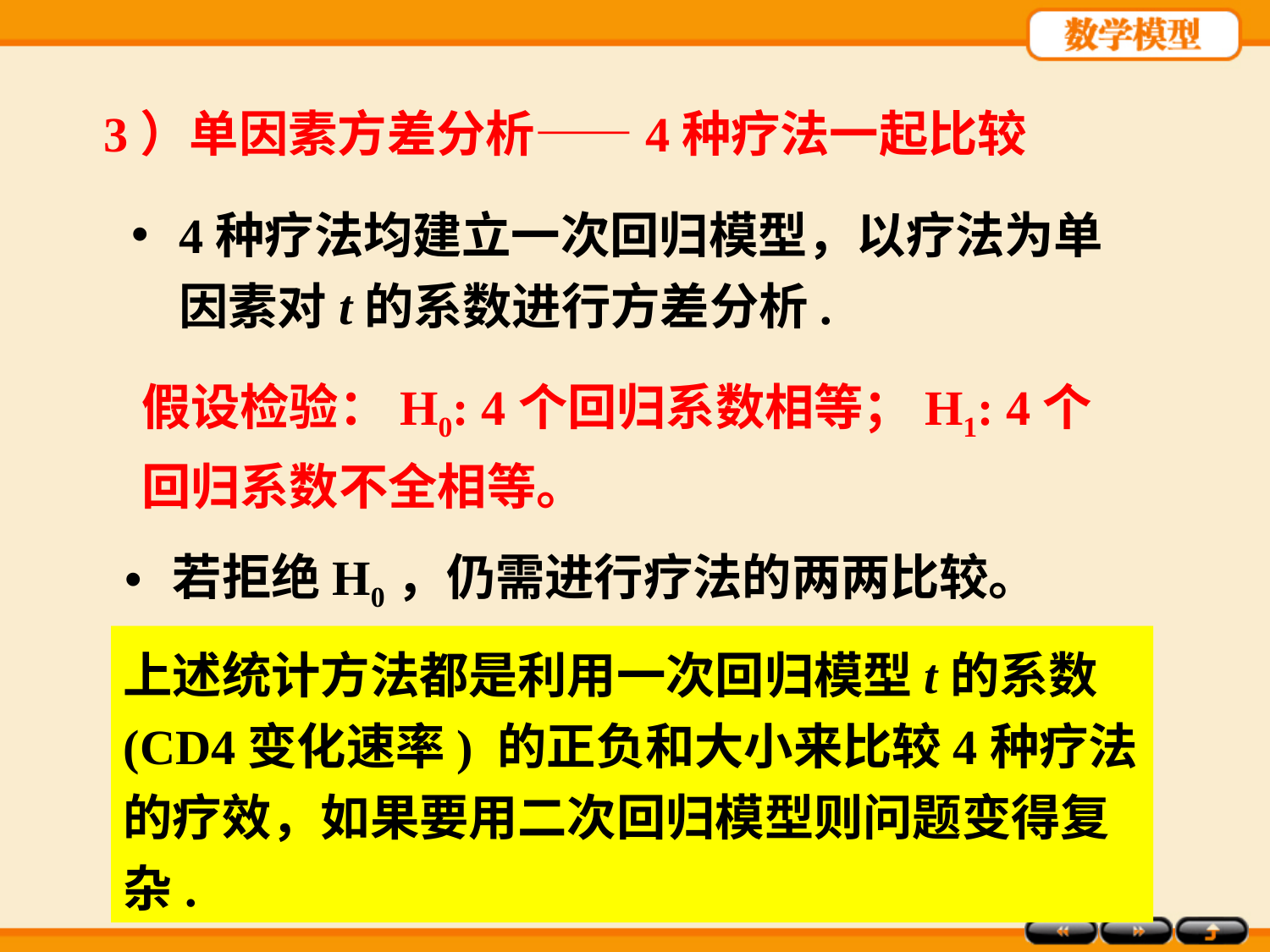

3）单因素方差分析——4种疗法一起比较
4种疗法均建立一次回归模型，以疗法为单因素对t的系数进行方差分析.
假设检验：H0: 4个回归系数相等；H1: 4个回归系数不全相等。
若拒绝H0，仍需进行疗法的两两比较。
上述统计方法都是利用一次回归模型t的系数(CD4变化速率) 的正负和大小来比较4种疗法的疗效，如果要用二次回归模型则问题变得复杂.